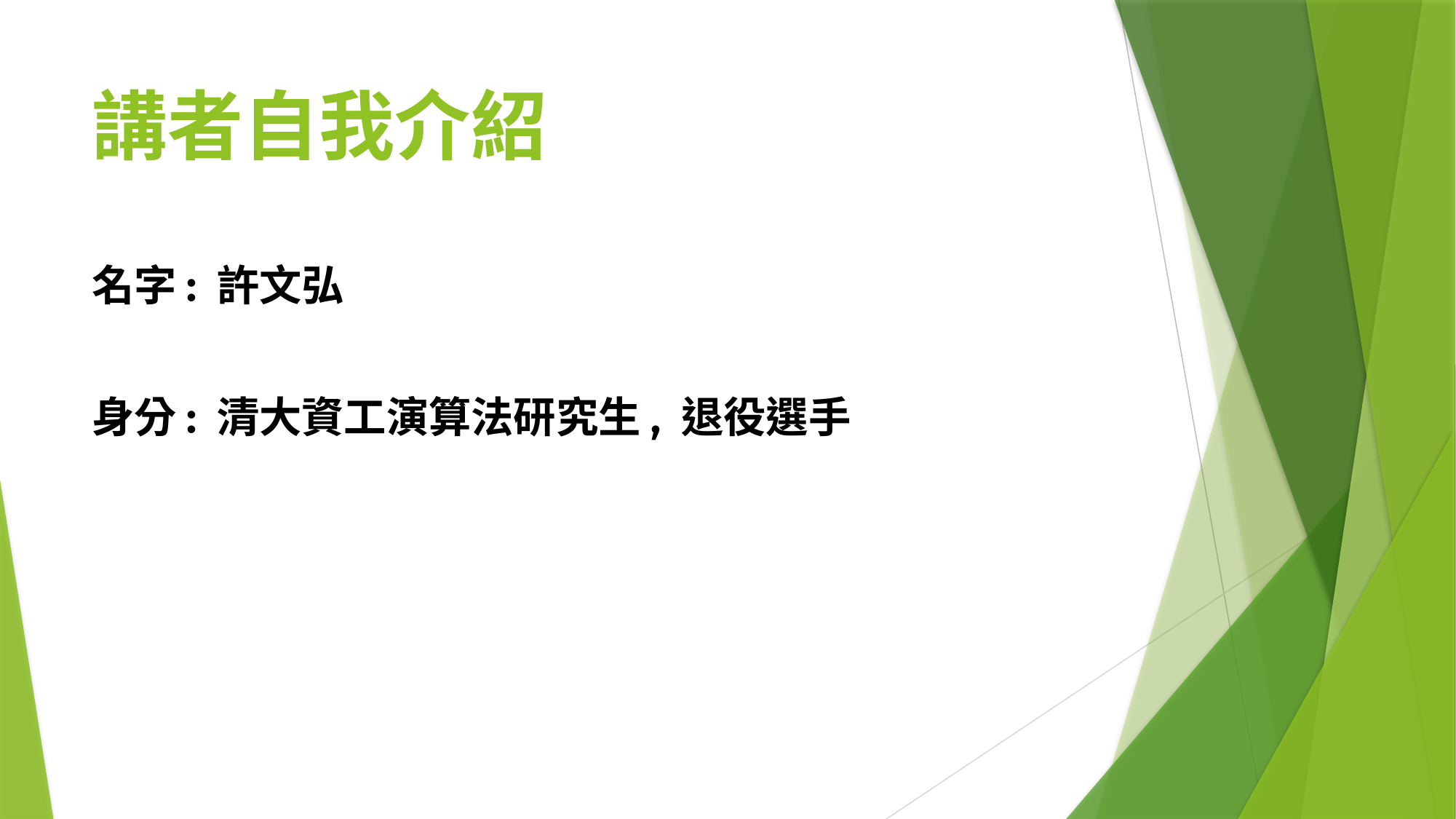

# 講者自我介紹
名字: 許文弘

身分: 清大資工演算法研究生, 退役選手